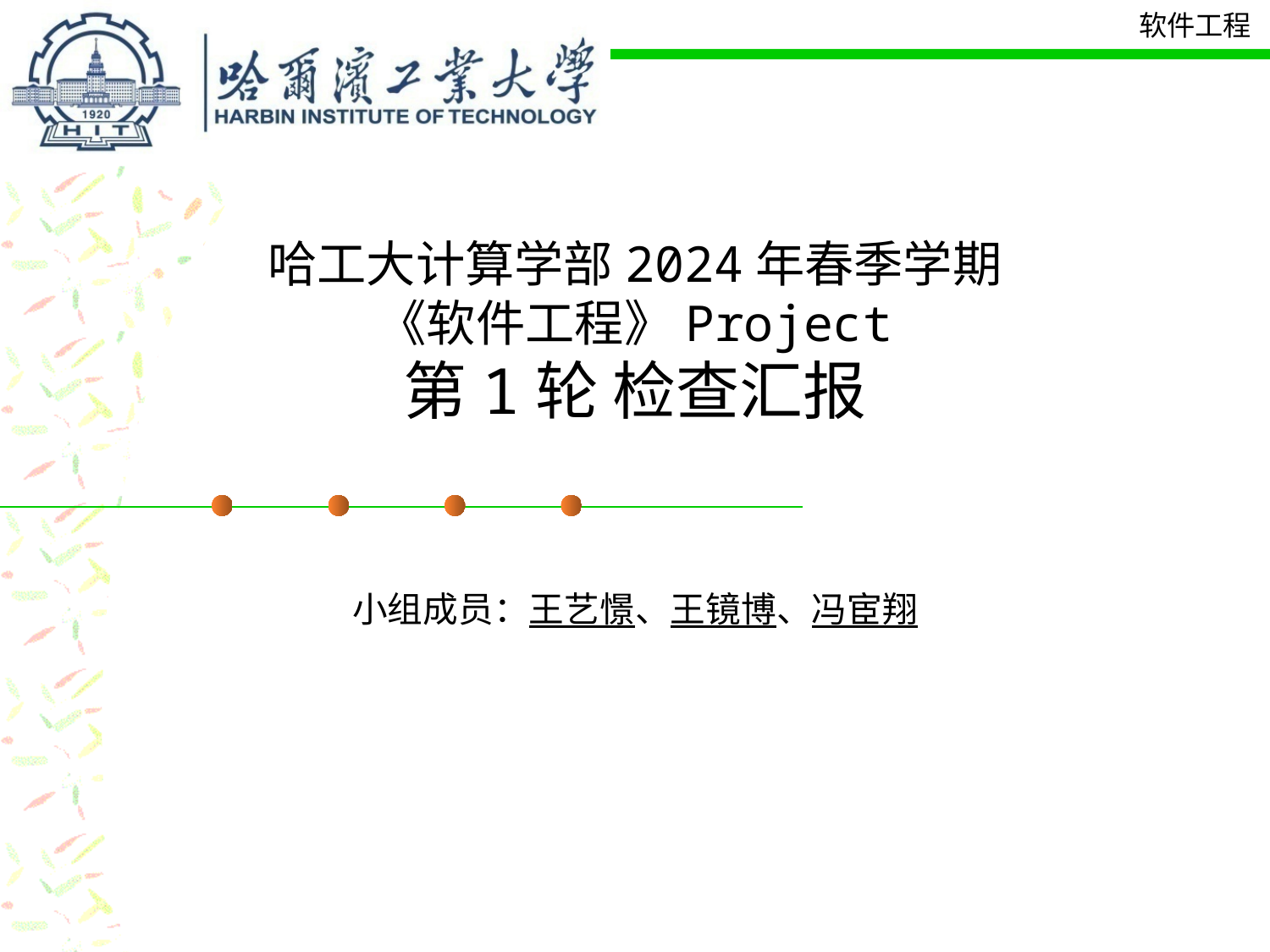

# 哈工大计算学部2024年春季学期 《软件工程》Project 第1轮 检查汇报
小组成员：王艺憬、王镜博、冯宦翔